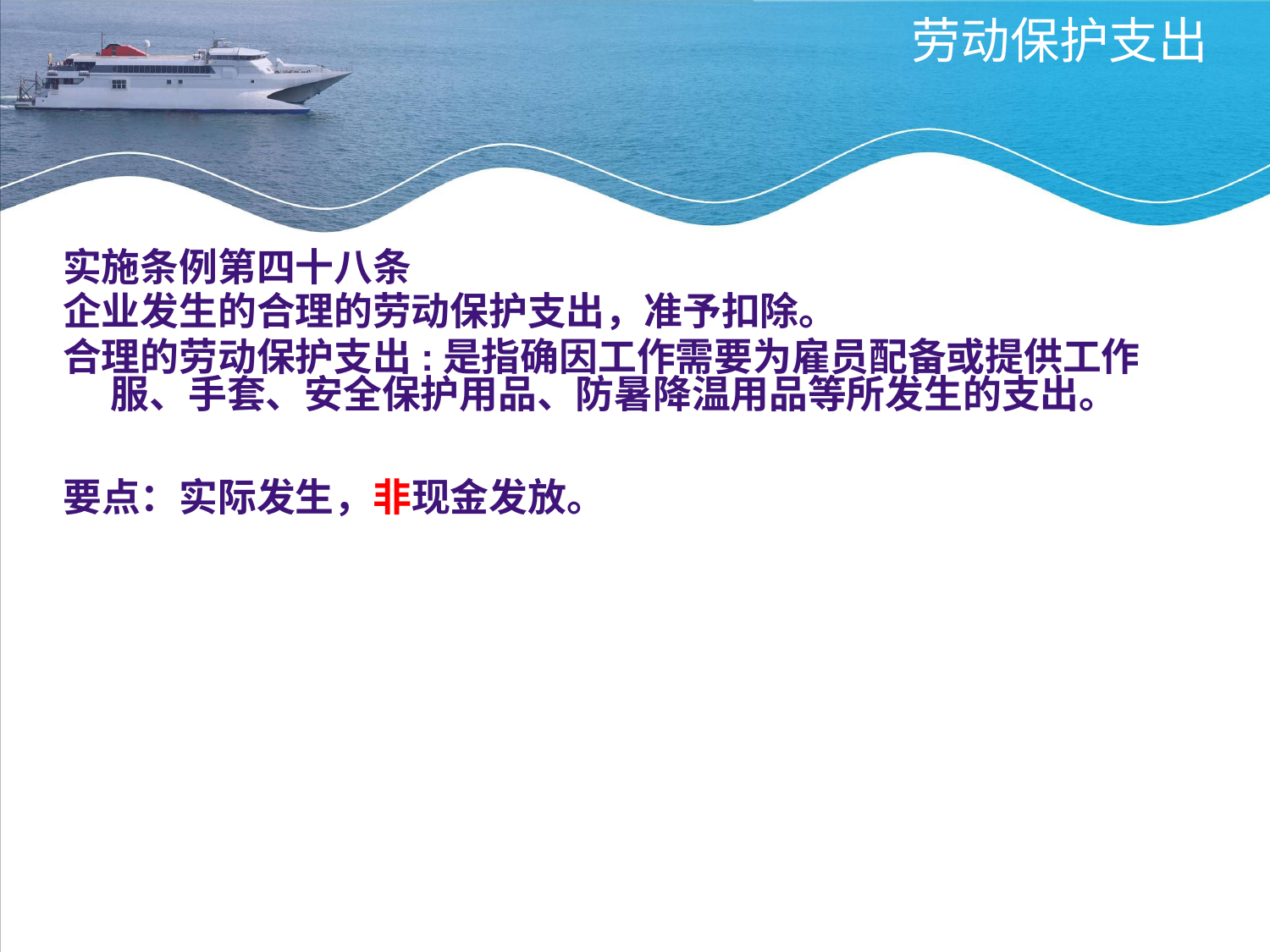

# 劳动保护支出
实施条例第四十八条
企业发生的合理的劳动保护支出，准予扣除。
合理的劳动保护支出:是指确因工作需要为雇员配备或提供工作服、手套、安全保护用品、防暑降温用品等所发生的支出。

要点：实际发生，非现金发放。